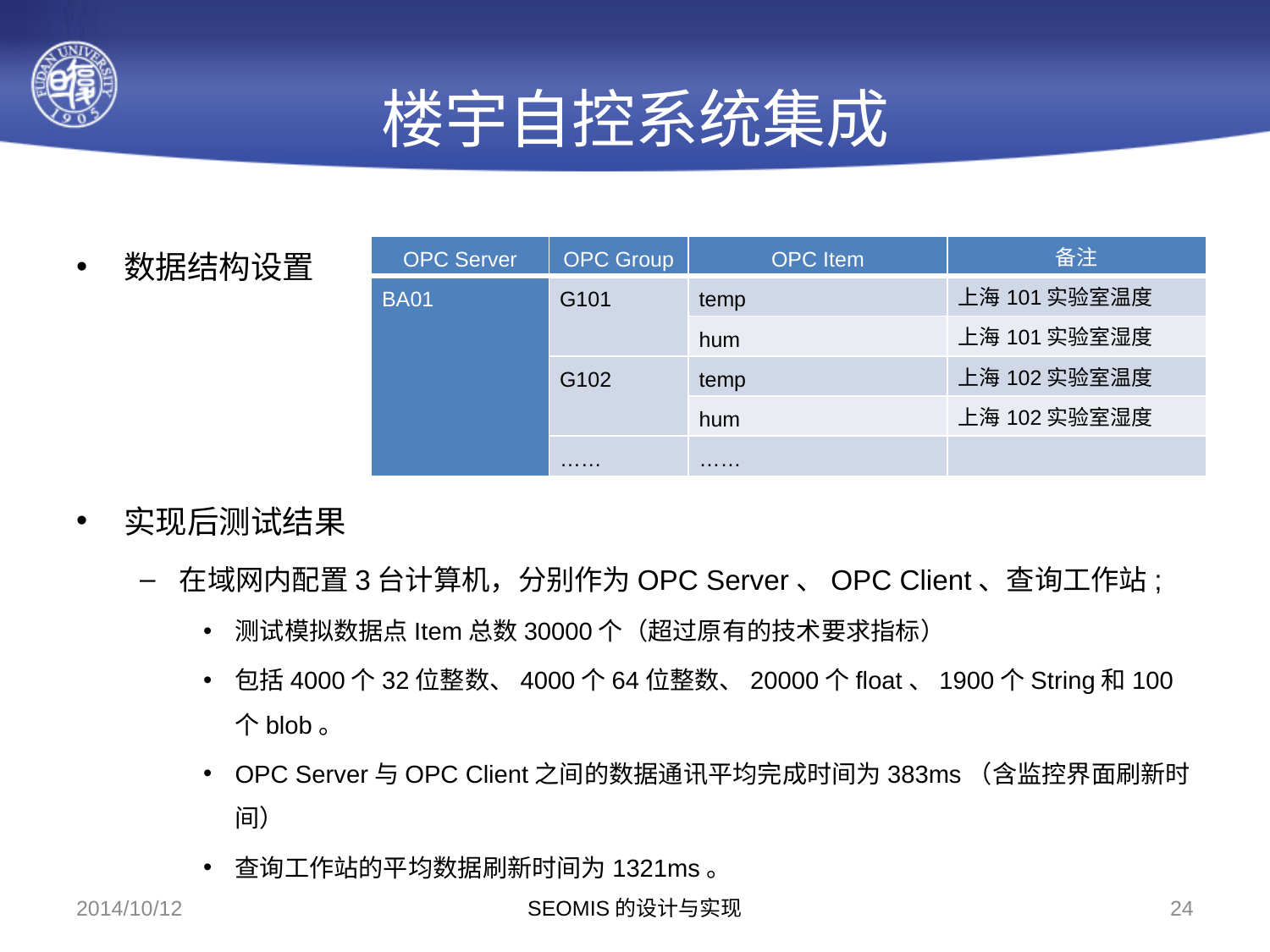

# 楼宇自控系统集成
数据结构设置

实现后测试结果
在域网内配置3台计算机，分别作为OPC Server、OPC Client、查询工作站;
测试模拟数据点Item总数30000个（超过原有的技术要求指标）
包括4000个32位整数、4000个64位整数、20000个float、1900个String和100个blob。
OPC Server与OPC Client之间的数据通讯平均完成时间为383ms（含监控界面刷新时间）
查询工作站的平均数据刷新时间为1321ms。
| OPC Server | OPC Group | OPC Item | 备注 |
| --- | --- | --- | --- |
| BA01 | G101 | temp | 上海101实验室温度 |
|  |  | hum | 上海101实验室湿度 |
|  | G102 | temp | 上海102实验室温度 |
|  |  | hum | 上海102实验室湿度 |
|  | …… | …… |  |
2014/10/12
SEOMIS的设计与实现
24